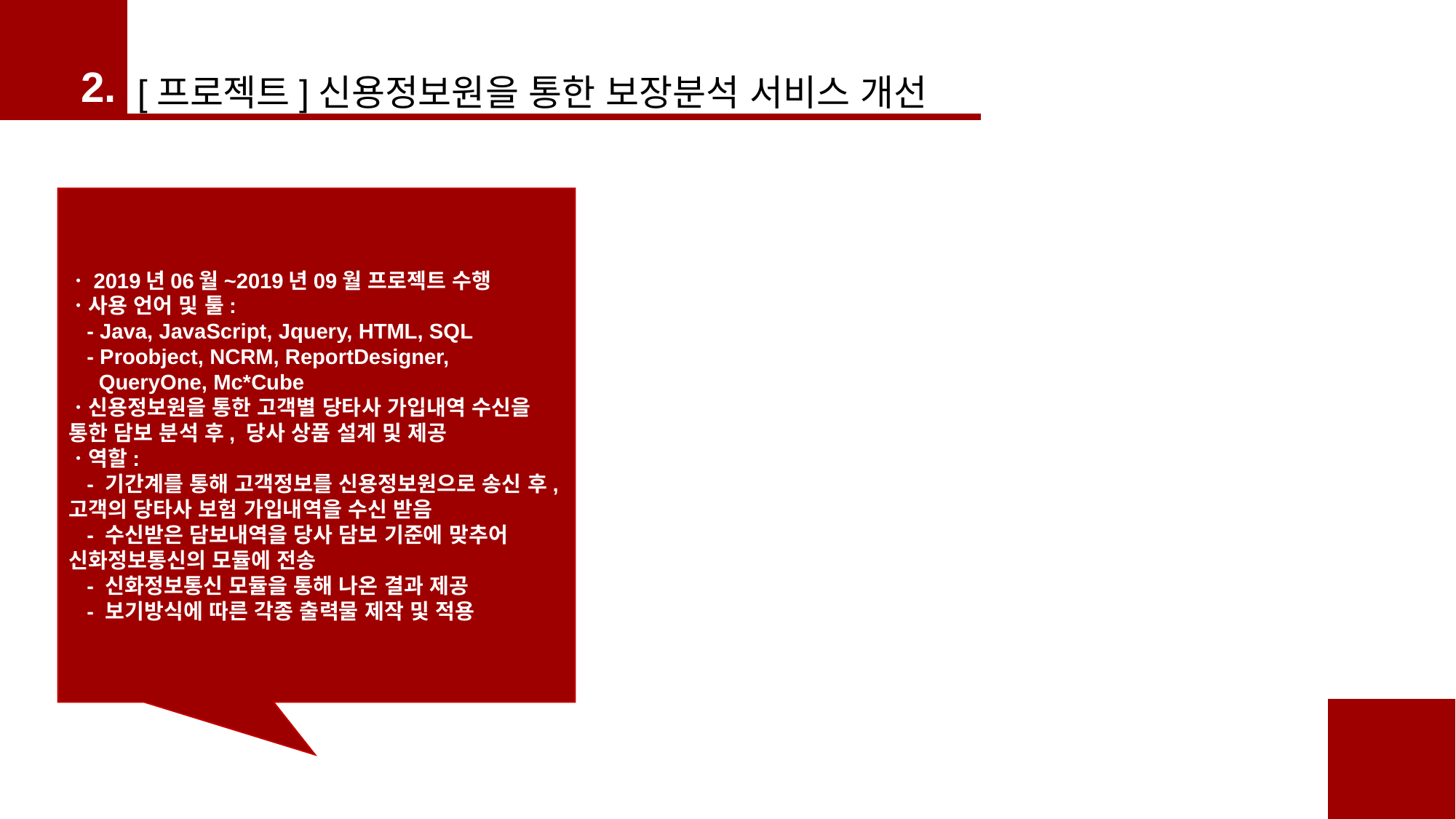

2.
[프로젝트]신용정보원을 통한 보장분석 서비스 개선
ㆍ2019년06월~2019년09월 프로젝트 수행
ㆍ사용 언어 및 툴:
   - Java, JavaScript, Jquery, HTML, SQL
   - Proobject, NCRM, ReportDesigner,
     QueryOne, Mc*Cube
ㆍ신용정보원을 통한 고객별 당타사 가입내역 수신을 통한 담보 분석 후, 당사 상품 설계 및 제공
ㆍ역할:
   - 기간계를 통해 고객정보를 신용정보원으로 송신 후, 고객의 당타사 보험 가입내역을 수신 받음
   - 수신받은 담보내역을 당사 담보 기준에 맞추어 신화정보통신의 모듈에 전송
   - 신화정보통신 모듈을 통해 나온 결과 제공
   - 보기방식에 따른 각종 출력물 제작 및 적용